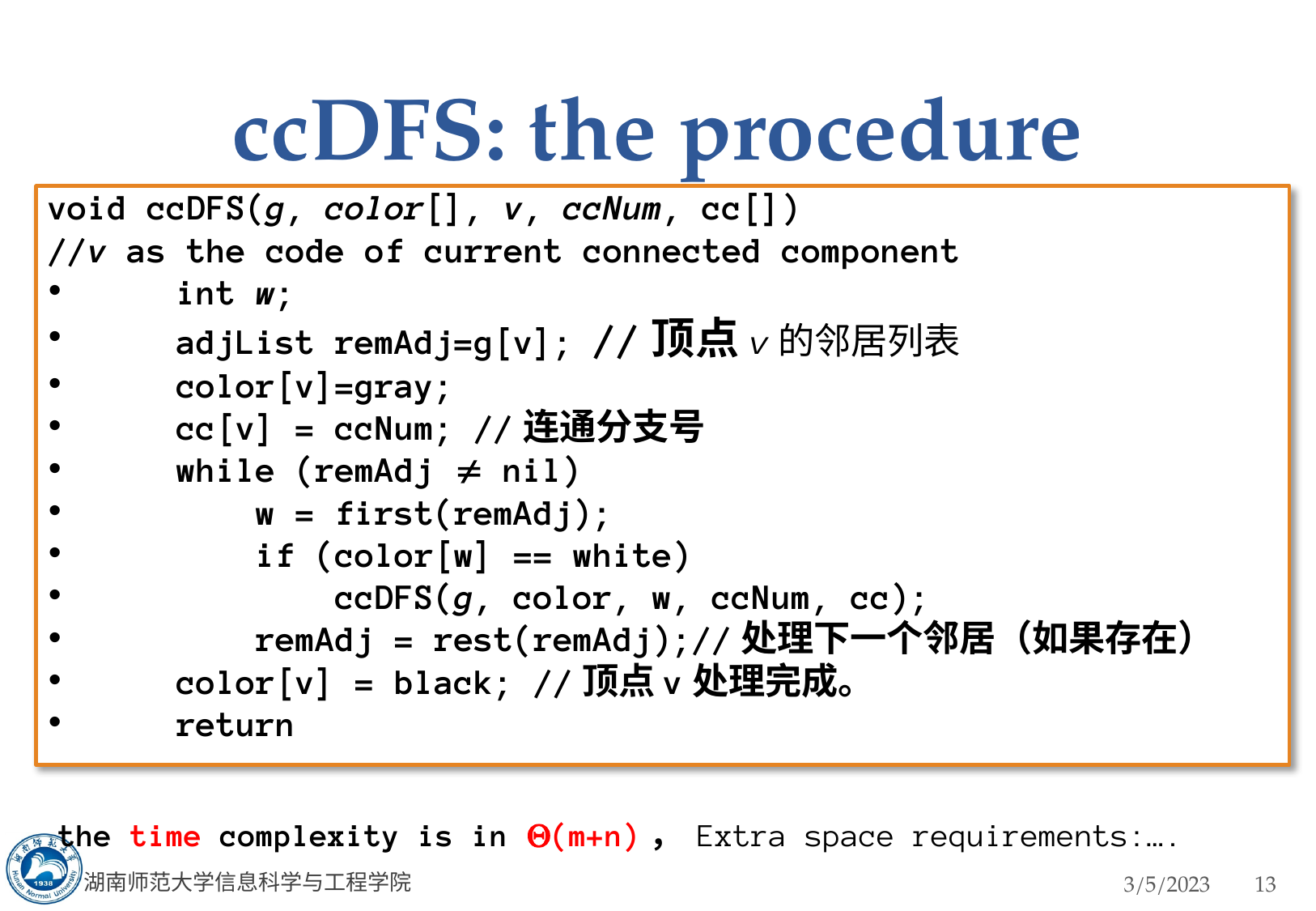

# ccDFS: the procedure
void ccDFS(g, color[], v, ccNum, cc[])
//v as the code of current connected component
    int w;
    adjList remAdj=g[v]; //顶点v的邻居列表
    color[v]=gray;
    cc[v] = ccNum; //连通分支号
    while (remAdj ≠ nil)
        w = first(remAdj);
        if (color[w] == white)
            ccDFS(g, color, w, ccNum, cc);
        remAdj = rest(remAdj);//处理下一个邻居（如果存在）
    color[v] = black; //顶点v处理完成。
    return

the time complexity is in Θ(m+n)， Extra space requirements:….
湖南师范大学信息科学与工程学院
3/5/2023
13